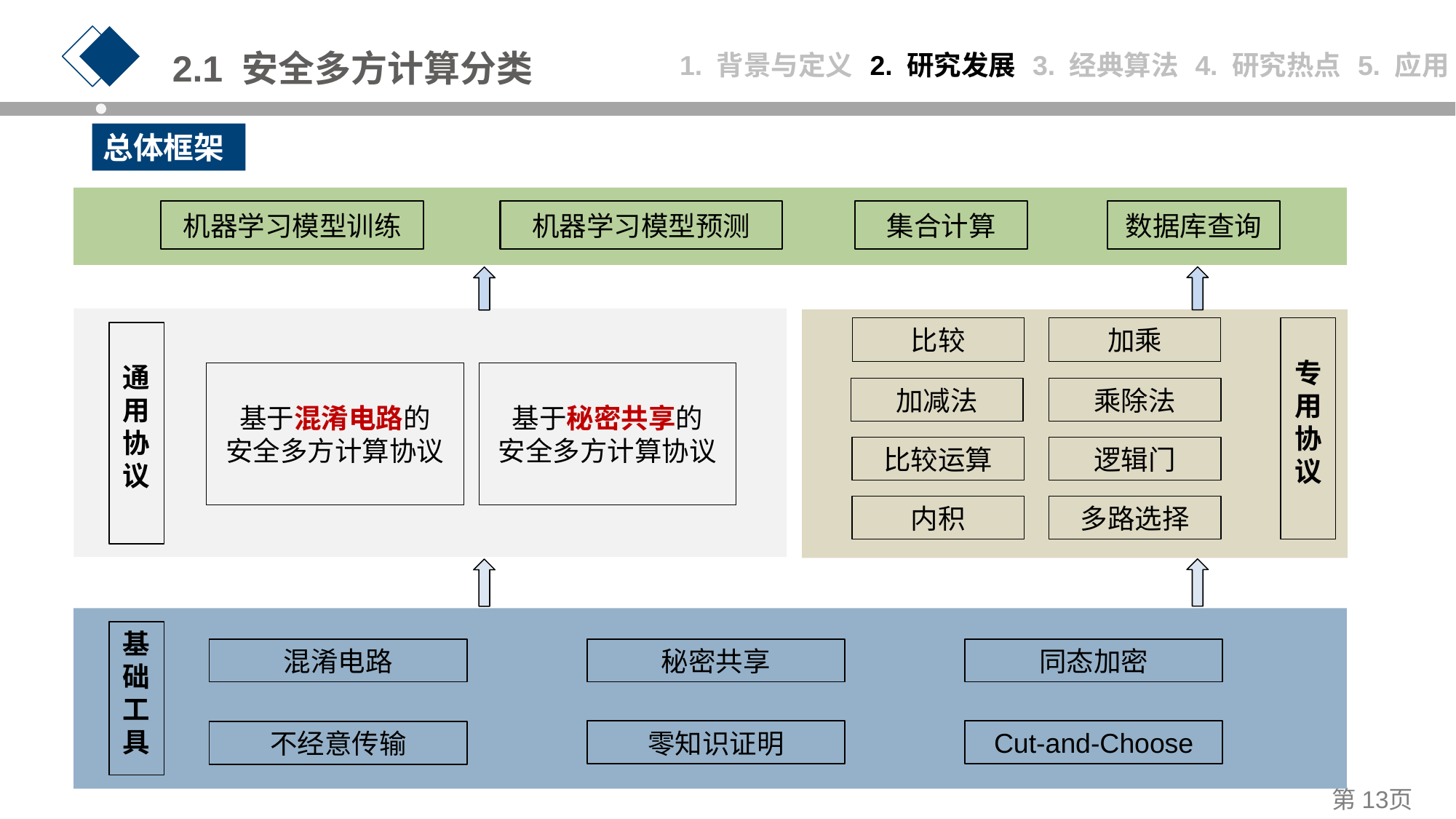

2.1 安全多方计算分类
1. 背景与定义
2. 研究发展
3. 经典算法
4. 研究热点
5. 应用
总体框架

机器学习模型训练
机器学习模型预测
集合计算
数据库查询

比较
加乘

专用协议

通用协议

基于混淆电路的
安全多方计算协议

基于秘密共享的
安全多方计算协议

加减法
乘除法
比较运算
逻辑门
内积
多路选择

基础工具
混淆电路
秘密共享
同态加密
Cut-and-Choose
零知识证明
不经意传输